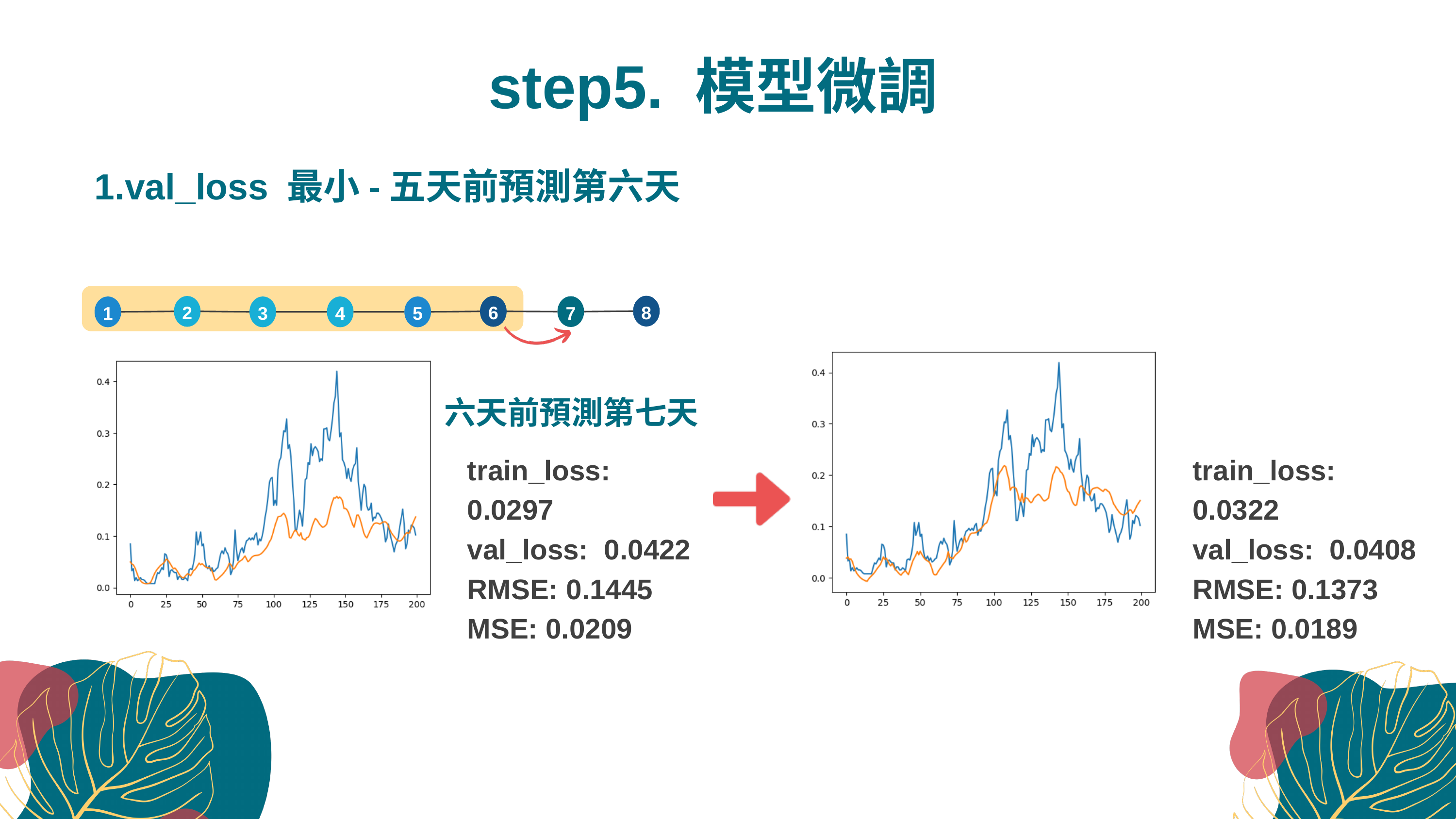

step5. 模型微調
1.val_loss 最小-五天前預測第六天

8

2

6

7

1

3

4

5

六天前預測第七天
train_loss: 0.0297
val_loss:  0.0422
RMSE: 0.1445
MSE: 0.0209
train_loss: 0.0322
val_loss:  0.0408
RMSE: 0.1373
MSE: 0.0189